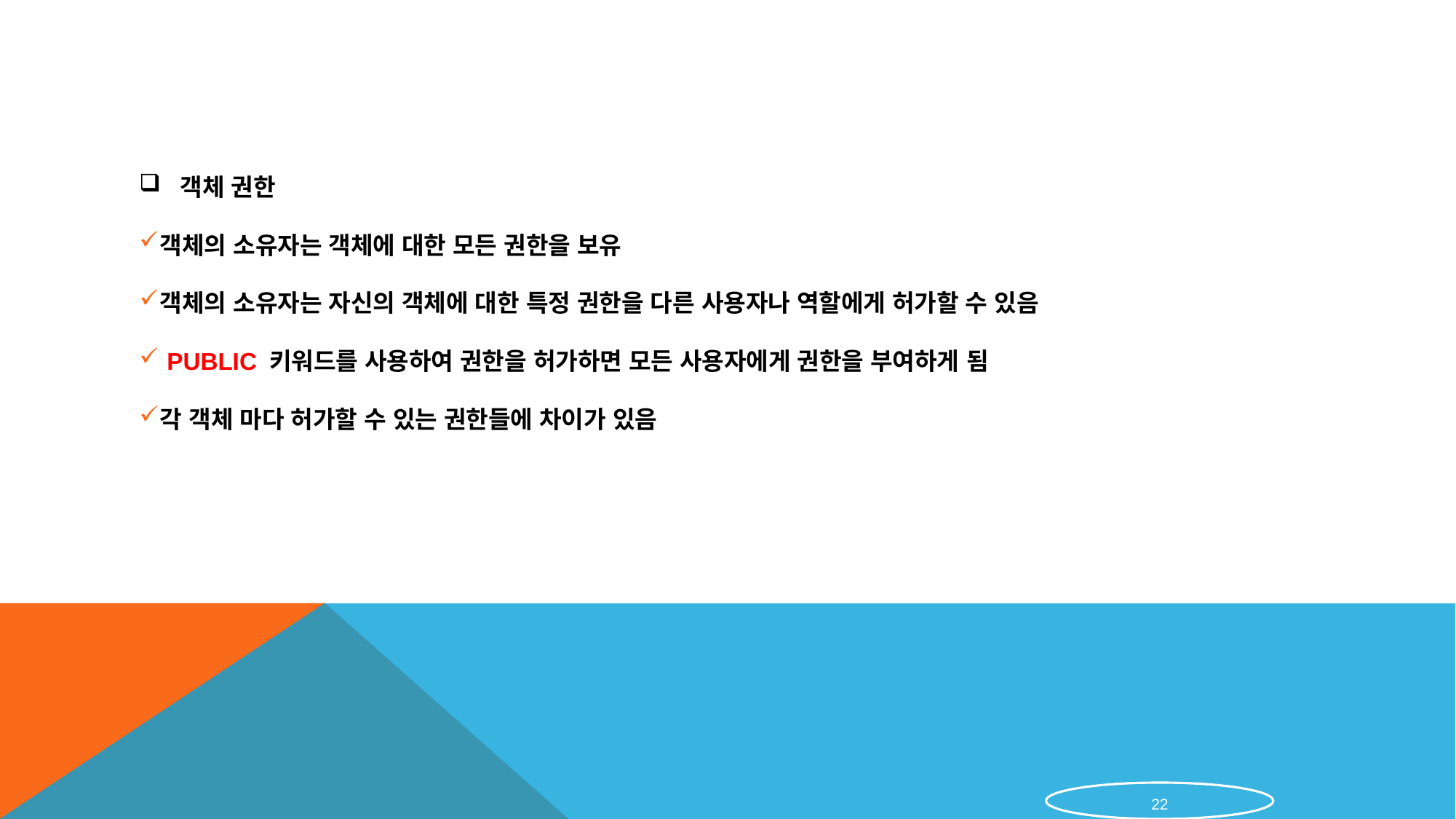

객체 권한
객체의 소유자는 객체에 대한 모든 권한을 보유
객체의 소유자는 자신의 객체에 대한 특정 권한을 다른 사용자나 역할에게 허가할 수 있음
 PUBLIC 키워드를 사용하여 권한을 허가하면 모든 사용자에게 권한을 부여하게 됨
각 객체 마다 허가할 수 있는 권한들에 차이가 있음
22